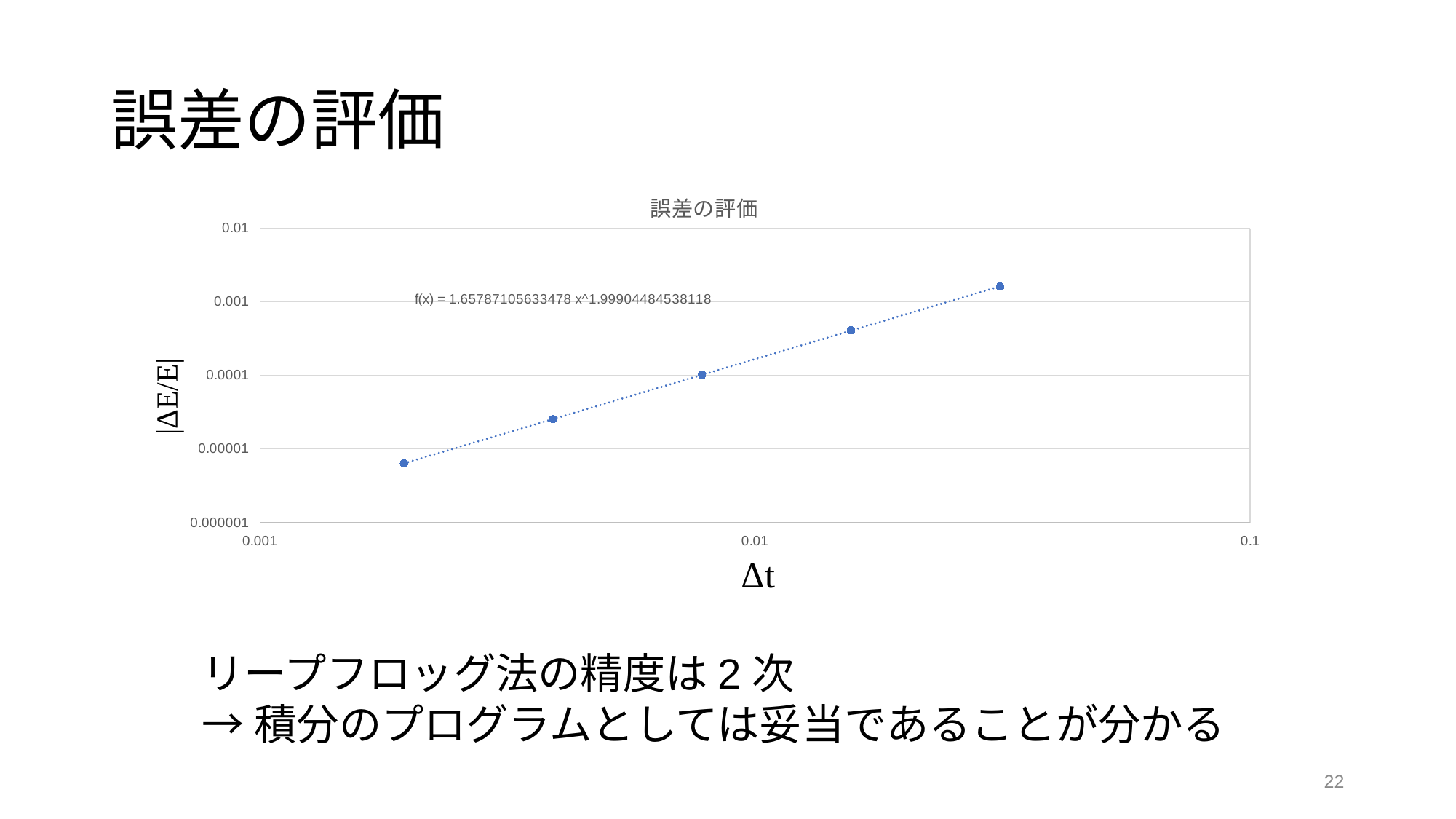

# 誤差の評価

### Chart: 誤差の評価

| Category |  |
|---|---|
リープフロッグ法の精度は2次
→積分のプログラムとしては妥当であることが分かる
22